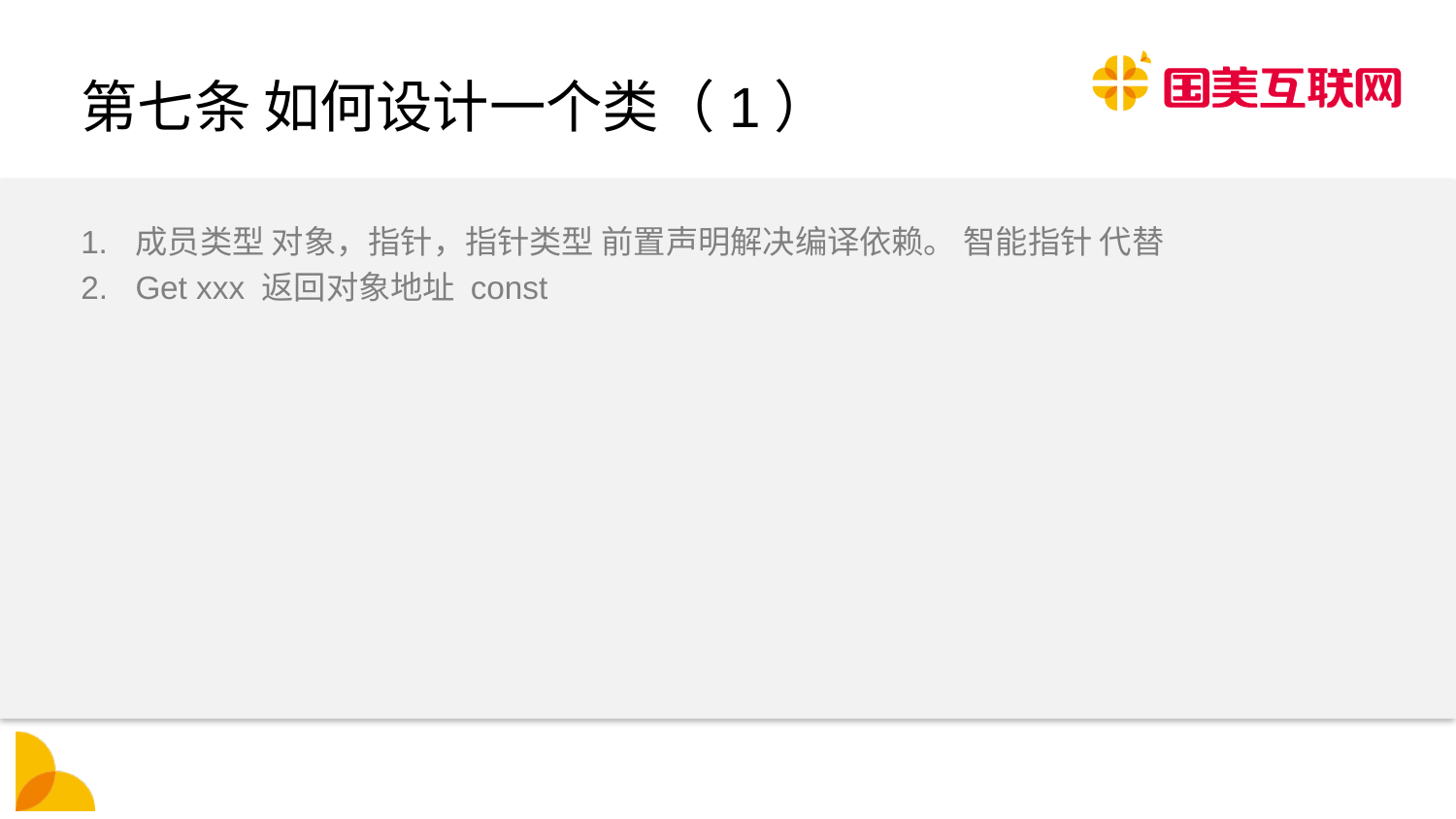

# 第七条 如何设计一个类（1）
成员类型 对象，指针，指针类型 前置声明解决编译依赖。 智能指针 代替
Get xxx 返回对象地址 const